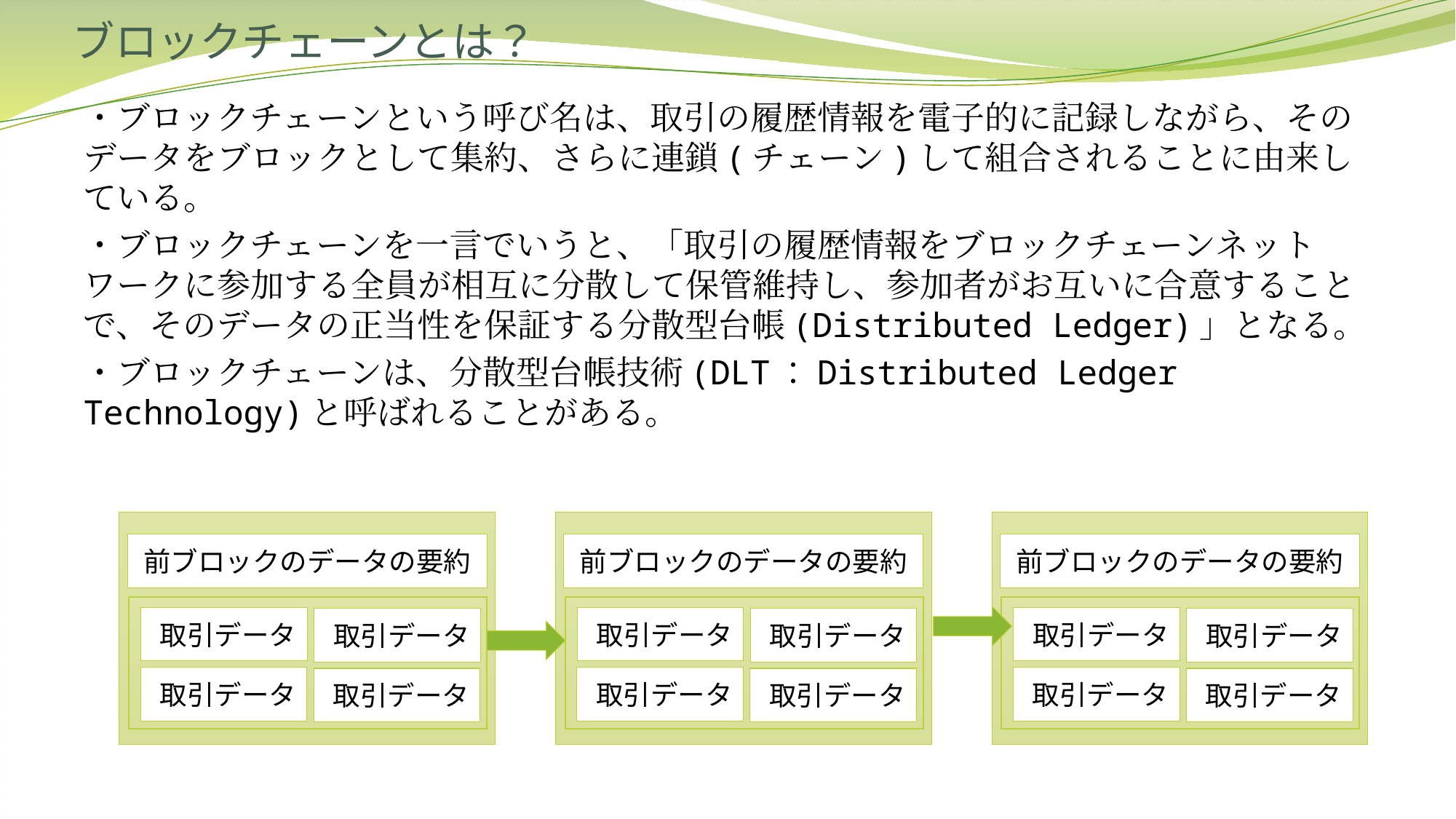

# ブロックチェーンとは？
・ブロックチェーンという呼び名は、取引の履歴情報を電子的に記録しながら、そのデータをブロックとして集約、さらに連鎖(チェーン)して組合されることに由来している。
・ブロックチェーンを一言でいうと、「取引の履歴情報をブロックチェーンネットワークに参加する全員が相互に分散して保管維持し、参加者がお互いに合意することで、そのデータの正当性を保証する分散型台帳(Distributed Ledger)」となる。
・ブロックチェーンは、分散型台帳技術(DLT：Distributed Ledger Technology)と呼ばれることがある。

前ブロックのデータの要約
前ブロックのデータの要約
前ブロックのデータの要約

取引データ
取引データ
取引データ
取引データ
取引データ
取引データ

取引データ
取引データ
取引データ
取引データ
取引データ
取引データ